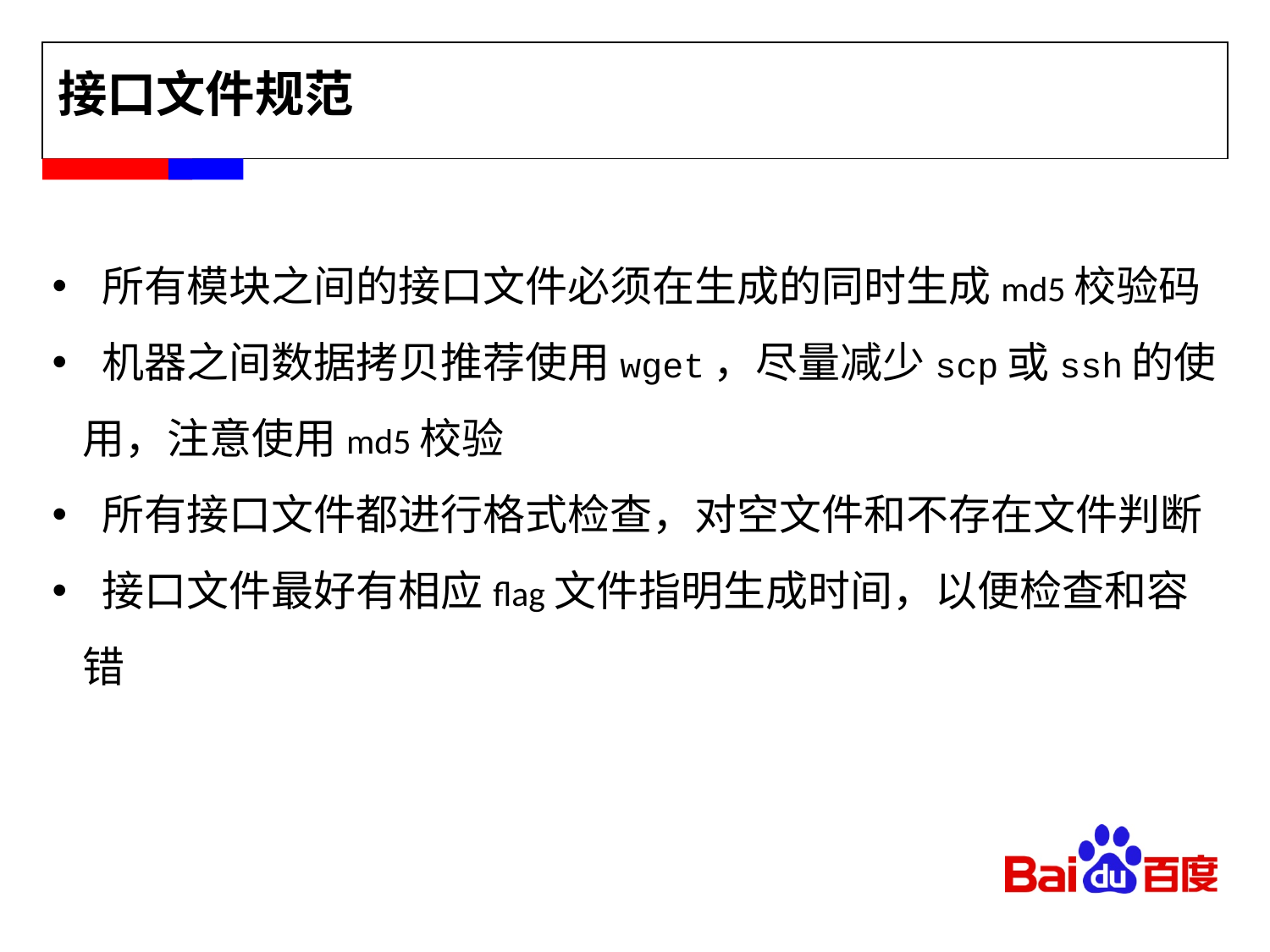

# 接口文件规范
 所有模块之间的接口文件必须在生成的同时生成md5校验码
 机器之间数据拷贝推荐使用wget，尽量减少scp或ssh的使用，注意使用md5校验
 所有接口文件都进行格式检查，对空文件和不存在文件判断
 接口文件最好有相应flag文件指明生成时间，以便检查和容错